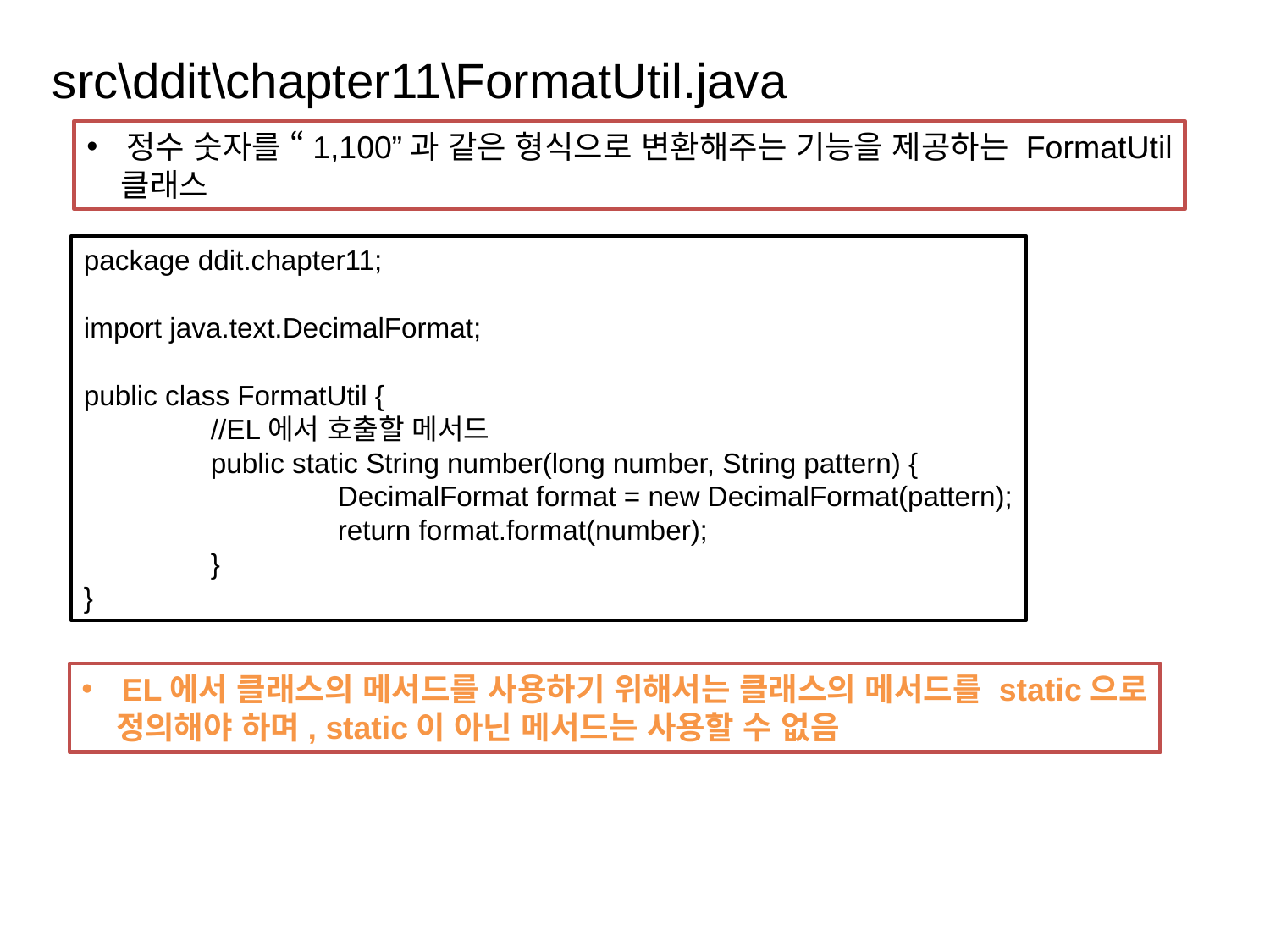

# src\ddit\chapter11\FormatUtil.java
정수 숫자를 “1,100”과 같은 형식으로 변환해주는 기능을 제공하는 FormatUtil
   클래스
package ddit.chapter11;

import java.text.DecimalFormat;

public class FormatUtil {
	//EL에서 호출할 메서드
	public static String number(long number, String pattern) {
		DecimalFormat format = new DecimalFormat(pattern);
		return format.format(number);
	}
}
EL에서 클래스의 메서드를 사용하기 위해서는 클래스의 메서드를 static으로
   정의해야 하며, static이 아닌 메서드는 사용할 수 없음